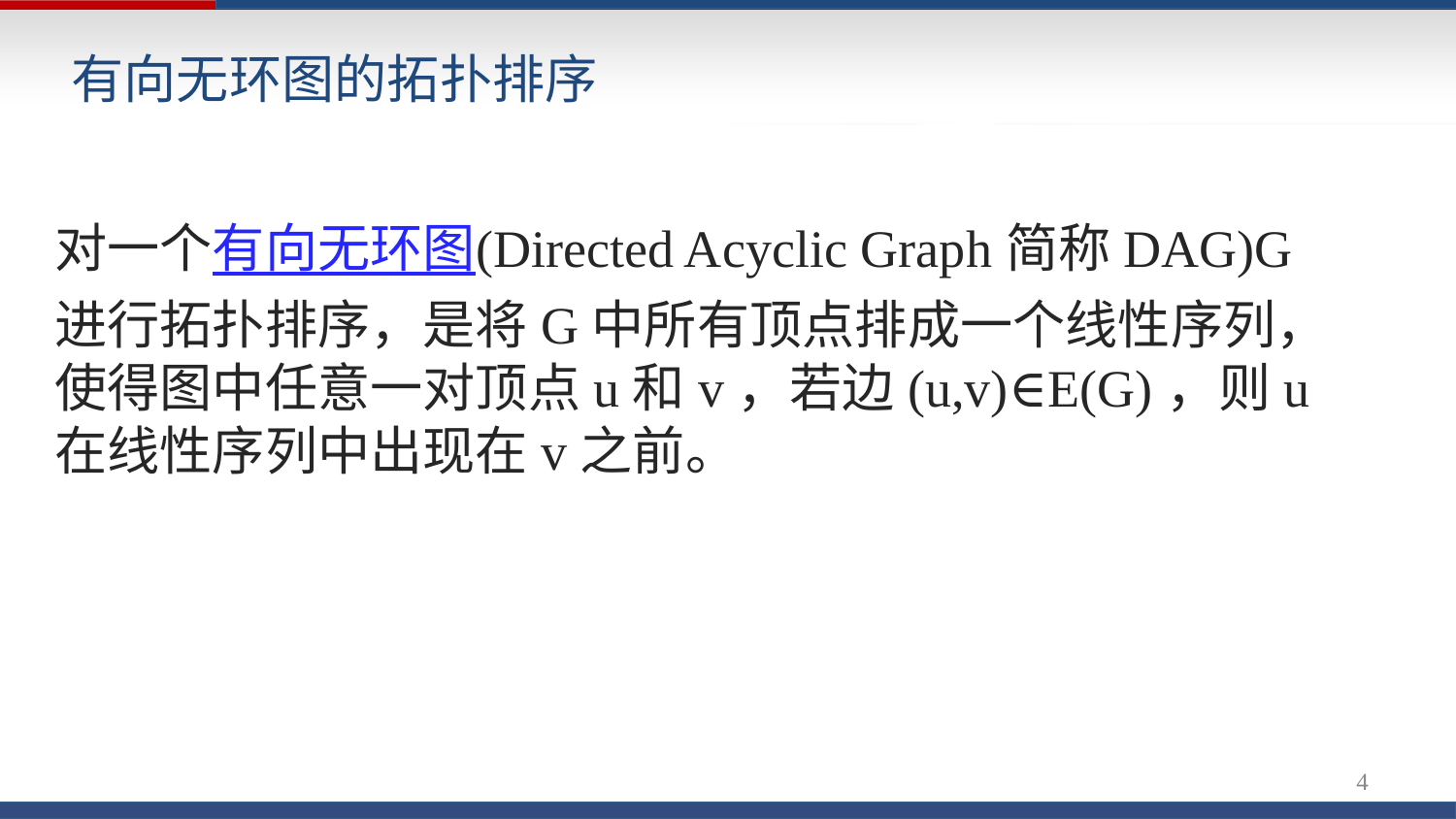

# 有向无环图的拓扑排序

对一个有向无环图(Directed Acyclic Graph简称DAG)G进行拓扑排序，是将G中所有顶点排成一个线性序列，使得图中任意一对顶点u和v，若边(u,v)∈E(G)，则u在线性序列中出现在v之前。
4